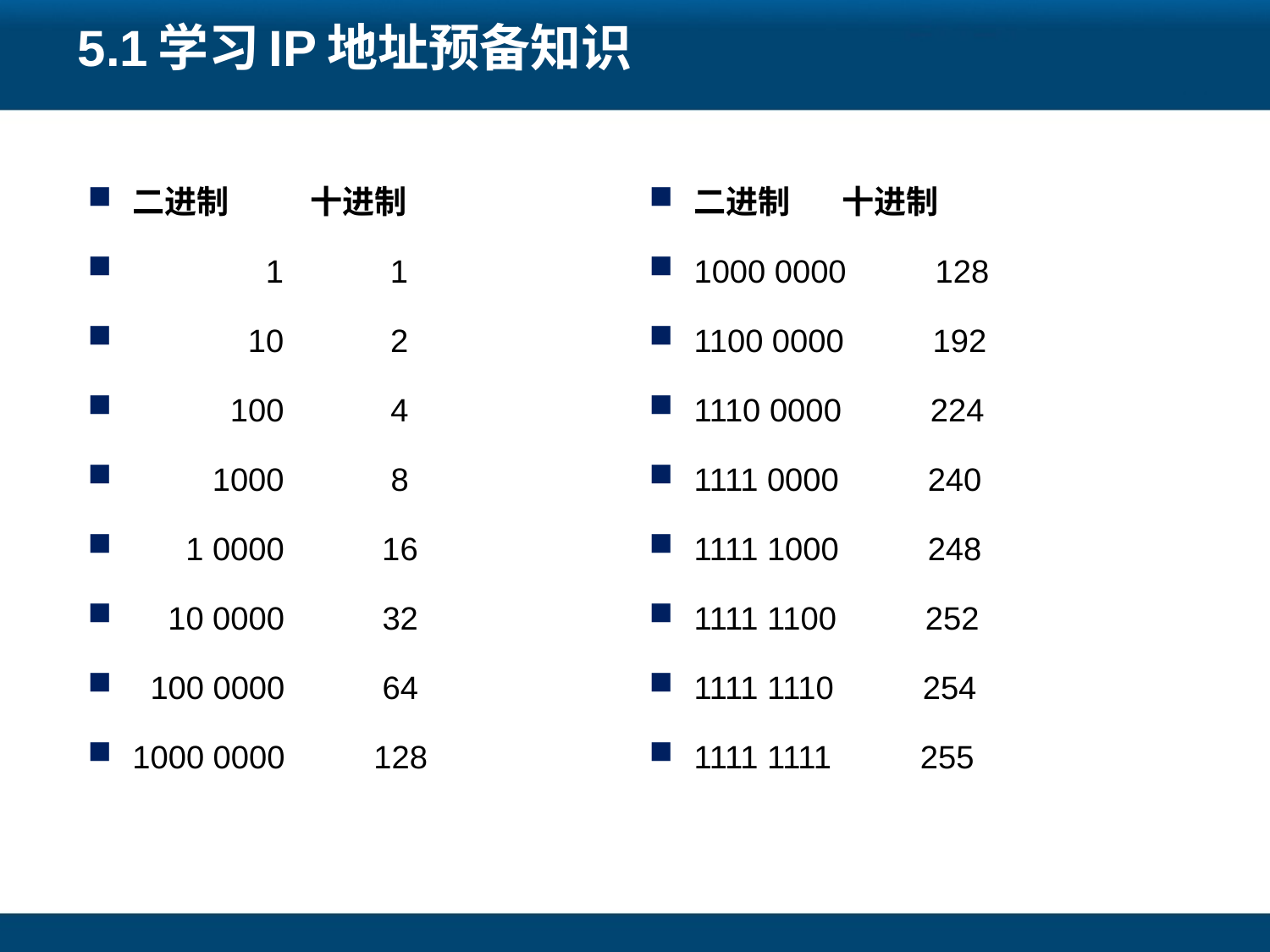

# 5.1学习IP地址预备知识
二进制           十进制
               1            1
             10            2
           100            4
         1000            8
      1 0000           16
    10 0000           32
  100 0000           64
1000 0000          128

二进制       十进制
1000 0000          128
1100 0000          192
1110 0000          224
1111 0000          240
1111 1000          248
1111 1100          252
1111 1110          254
1111 1111          255